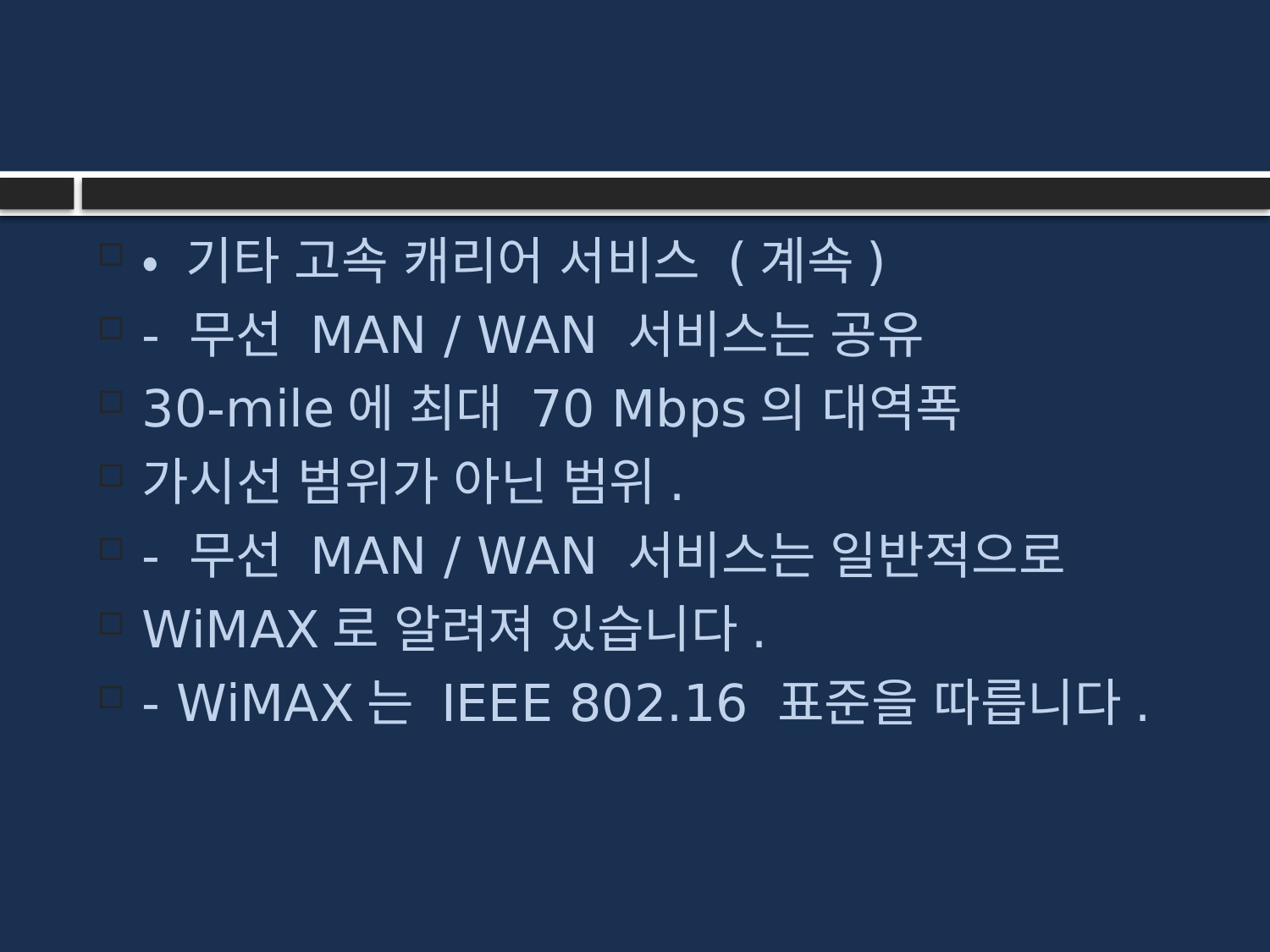

#
• 기타 고속 캐리어 서비스 (계속)
- 무선 MAN / WAN 서비스는 공유
30-mile에 최대 70 Mbps의 대역폭
가시선 범위가 아닌 범위.
- 무선 MAN / WAN 서비스는 일반적으로
WiMAX로 알려져 있습니다.
- WiMAX는 IEEE 802.16 표준을 따릅니다.